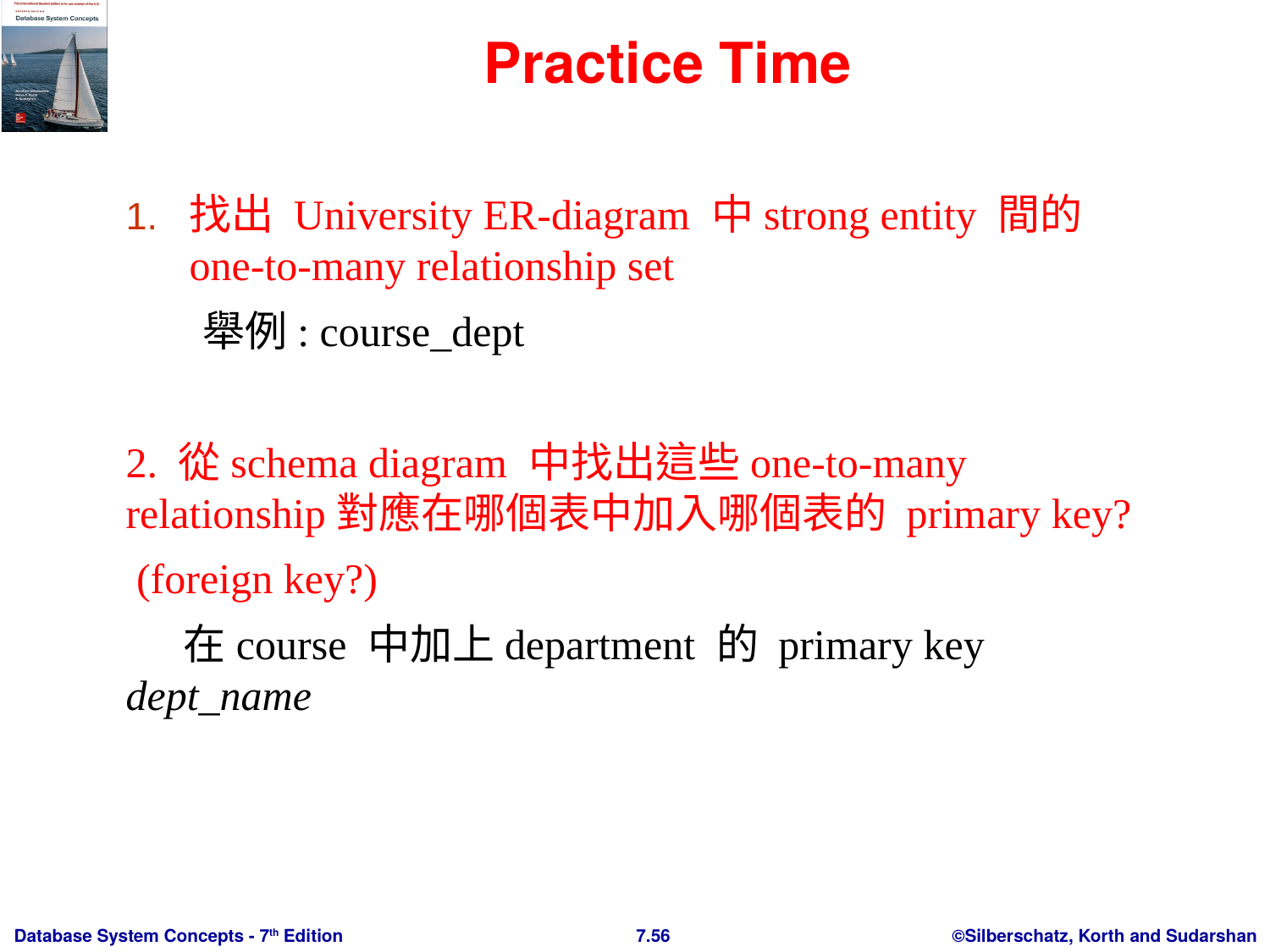

# Practice Time
找出 University ER-diagram 中strong entity 間的one-to-many relationship set
       舉例: course_dept

2. 從schema diagram 中找出這些one-to-many relationship對應在哪個表中加入哪個表的 primary key?
 (foreign key?)
     在course 中加上department 的 primary key dept_name